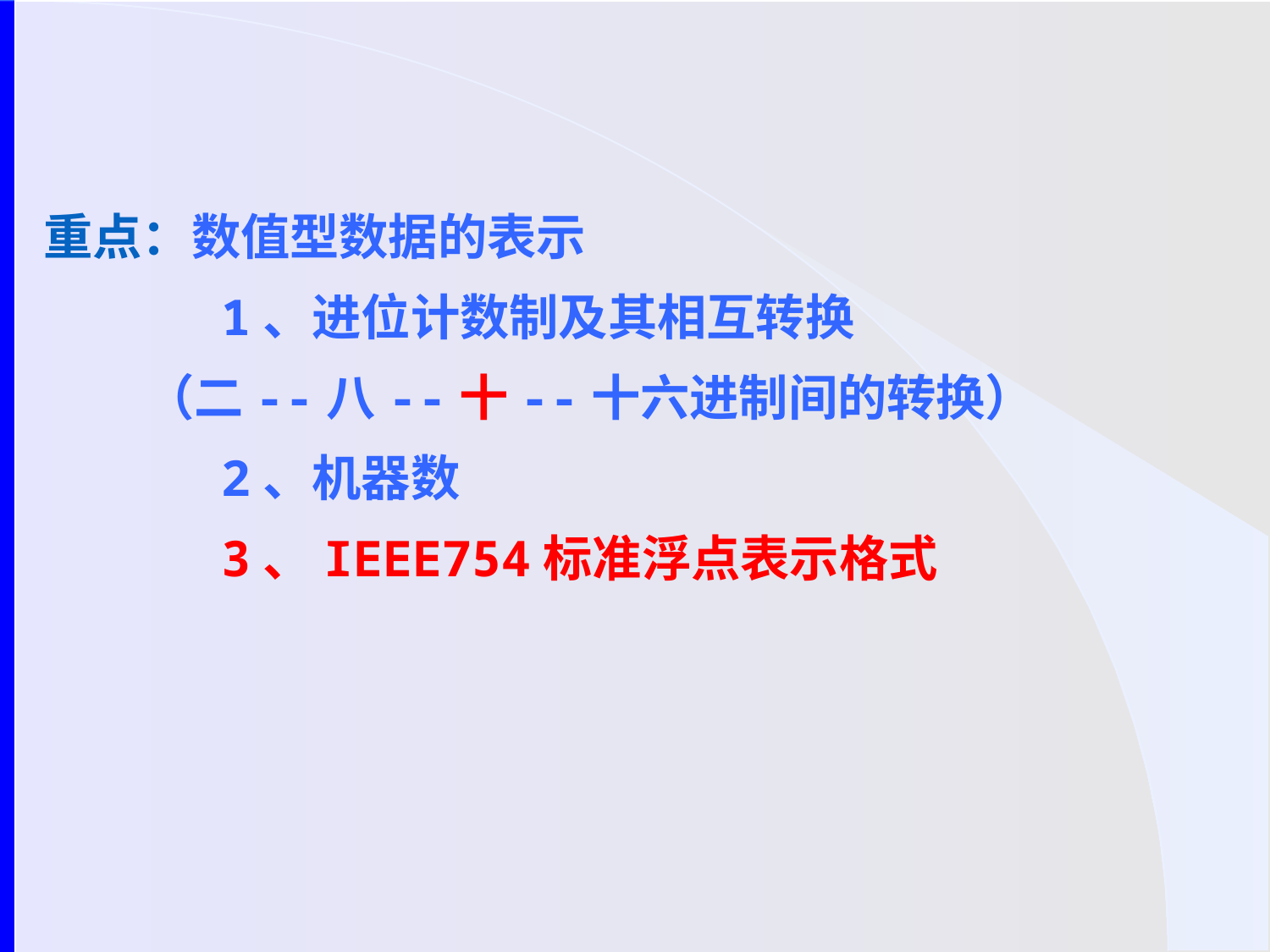

重点：数值型数据的表示
      1、进位计数制及其相互转换
        （二--八--十--十六进制间的转换）
      2、机器数
      3、IEEE754标准浮点表示格式